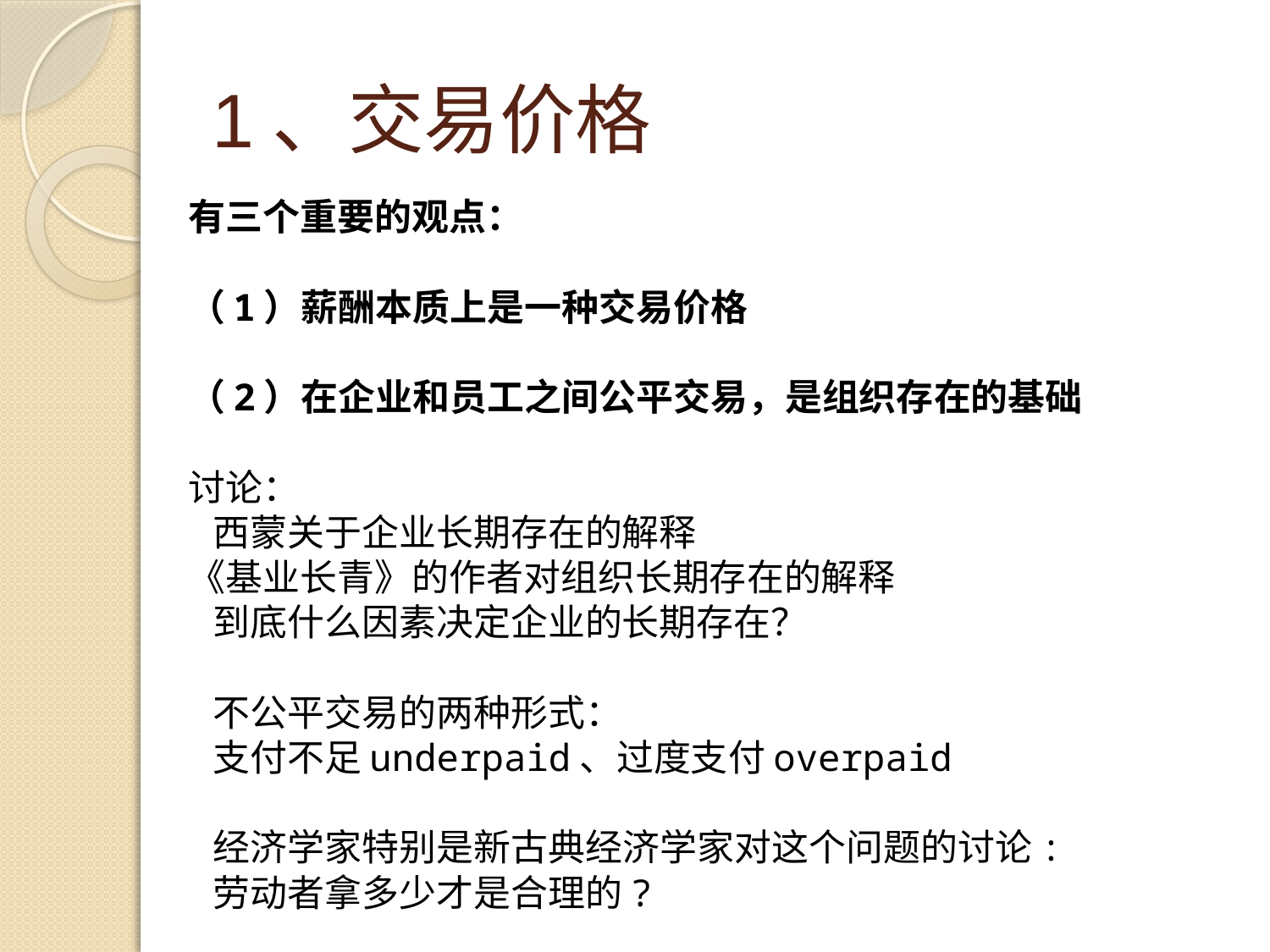

# 1、交易价格
有三个重要的观点：

（1）薪酬本质上是一种交易价格

（2）在企业和员工之间公平交易，是组织存在的基础

讨论：
  西蒙关于企业长期存在的解释
《基业长青》的作者对组织长期存在的解释
  到底什么因素决定企业的长期存在？

  不公平交易的两种形式：
  支付不足underpaid、过度支付overpaid

  经济学家特别是新古典经济学家对这个问题的讨论:
  劳动者拿多少才是合理的?
12